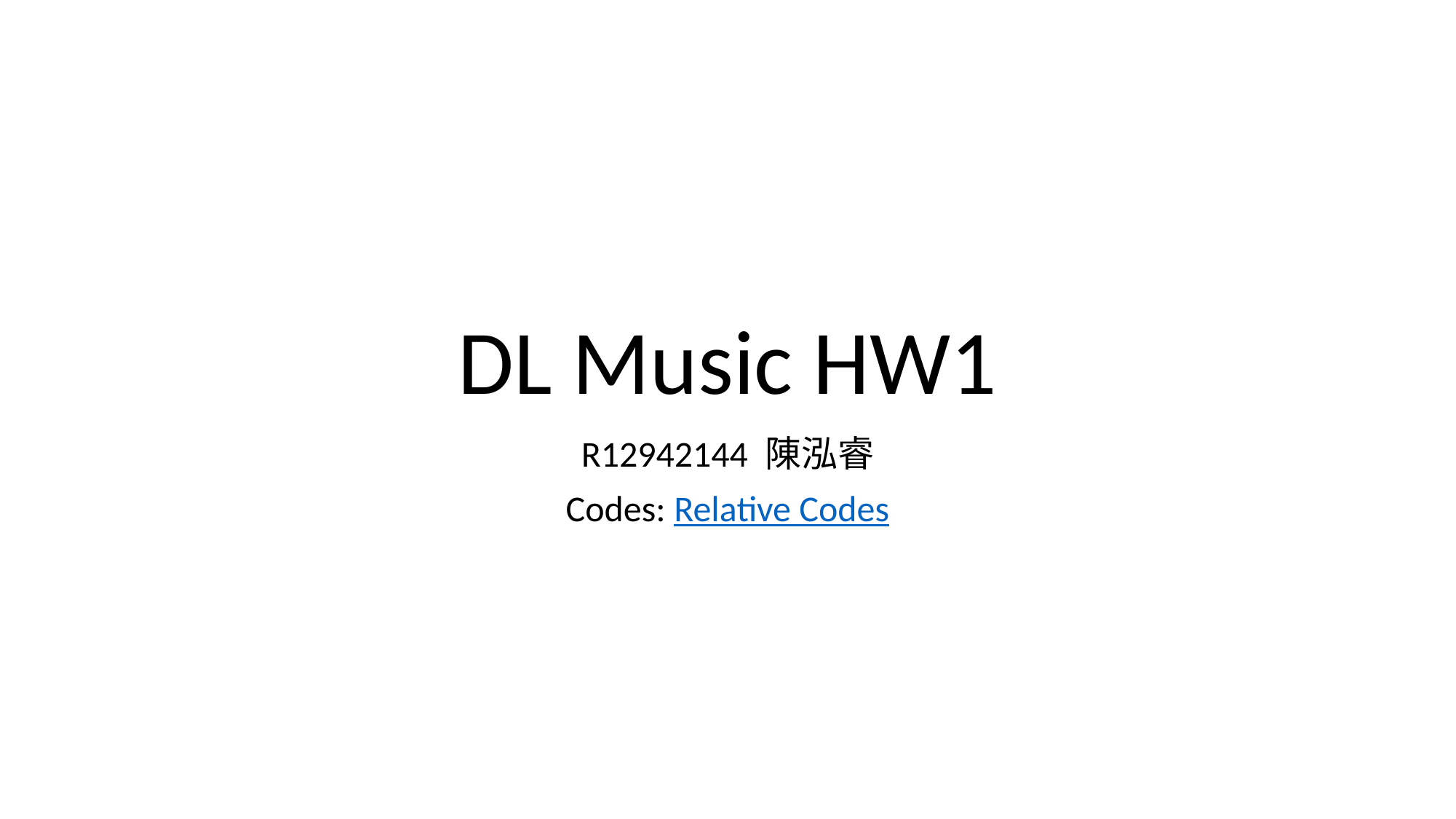

# DL Music HW1
R12942144 陳泓睿
Codes: Relative Codes